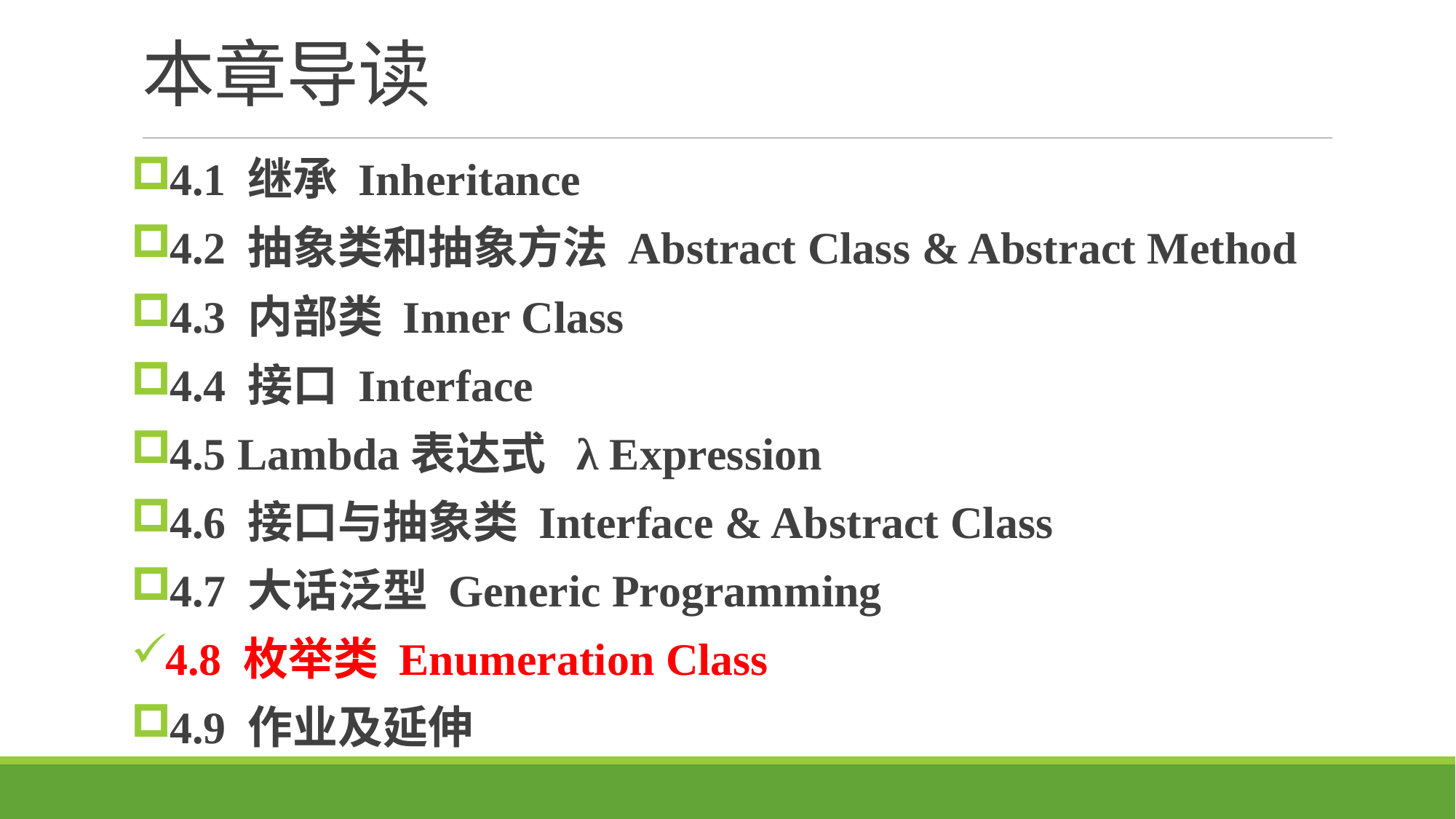

# 本章导读
4.1 继承 Inheritance
4.2 抽象类和抽象方法 Abstract Class & Abstract Method
4.3 内部类 Inner Class
4.4 接口 Interface
4.5 Lambda表达式  λ Expression
4.6 接口与抽象类 Interface & Abstract Class
4.7 大话泛型 Generic Programming
4.8 枚举类 Enumeration Class
4.9 作业及延伸